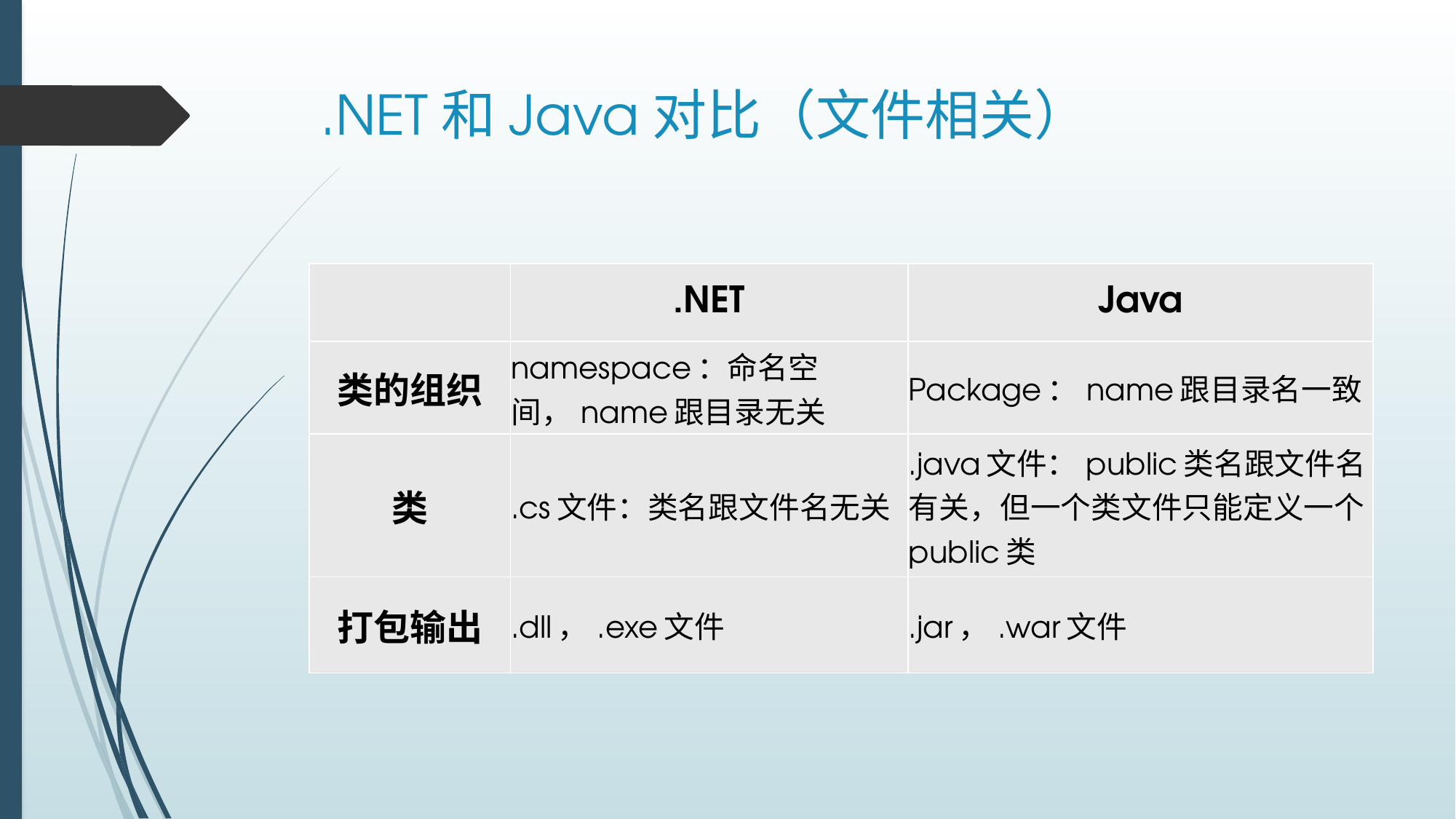

# .NET和Java对比（文件相关）
|  | .NET | Java |
| --- | --- | --- |
| 类的组织 | namespace：命名空间，name跟目录无关 | Package：name跟目录名一致 |
| 类 | .cs文件：类名跟文件名无关 | .java文件：public类名跟文件名有关，但一个类文件只能定义一个public类 |
| 打包输出 | .dll，.exe文件 | .jar，.war文件 |